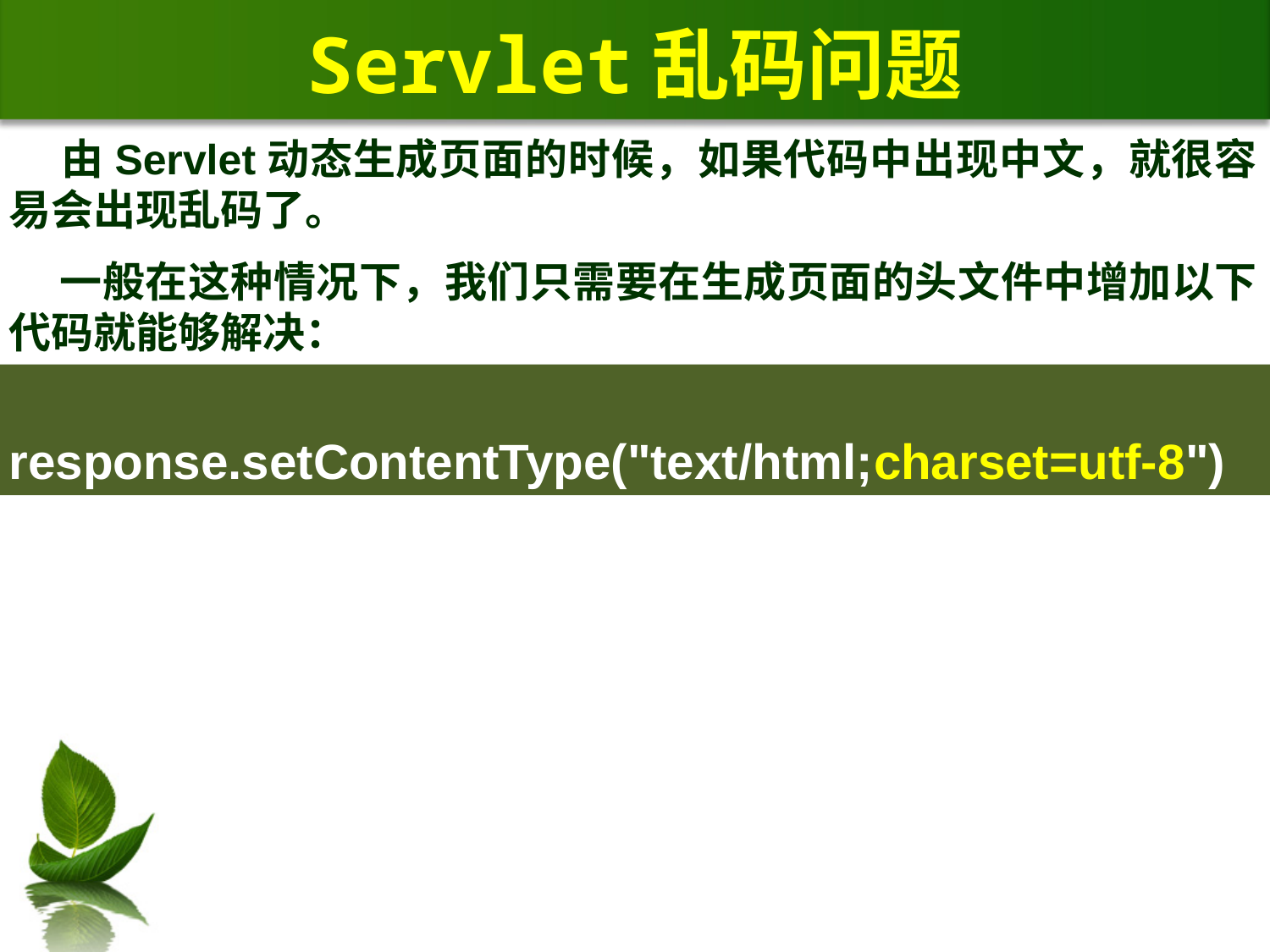

# Servlet乱码问题
    由Servlet动态生成页面的时候，如果代码中出现中文，就很容易会出现乱码了。
    一般在这种情况下，我们只需要在生成页面的头文件中增加以下代码就能够解决：
response.setContentType("text/html;charset=utf-8")